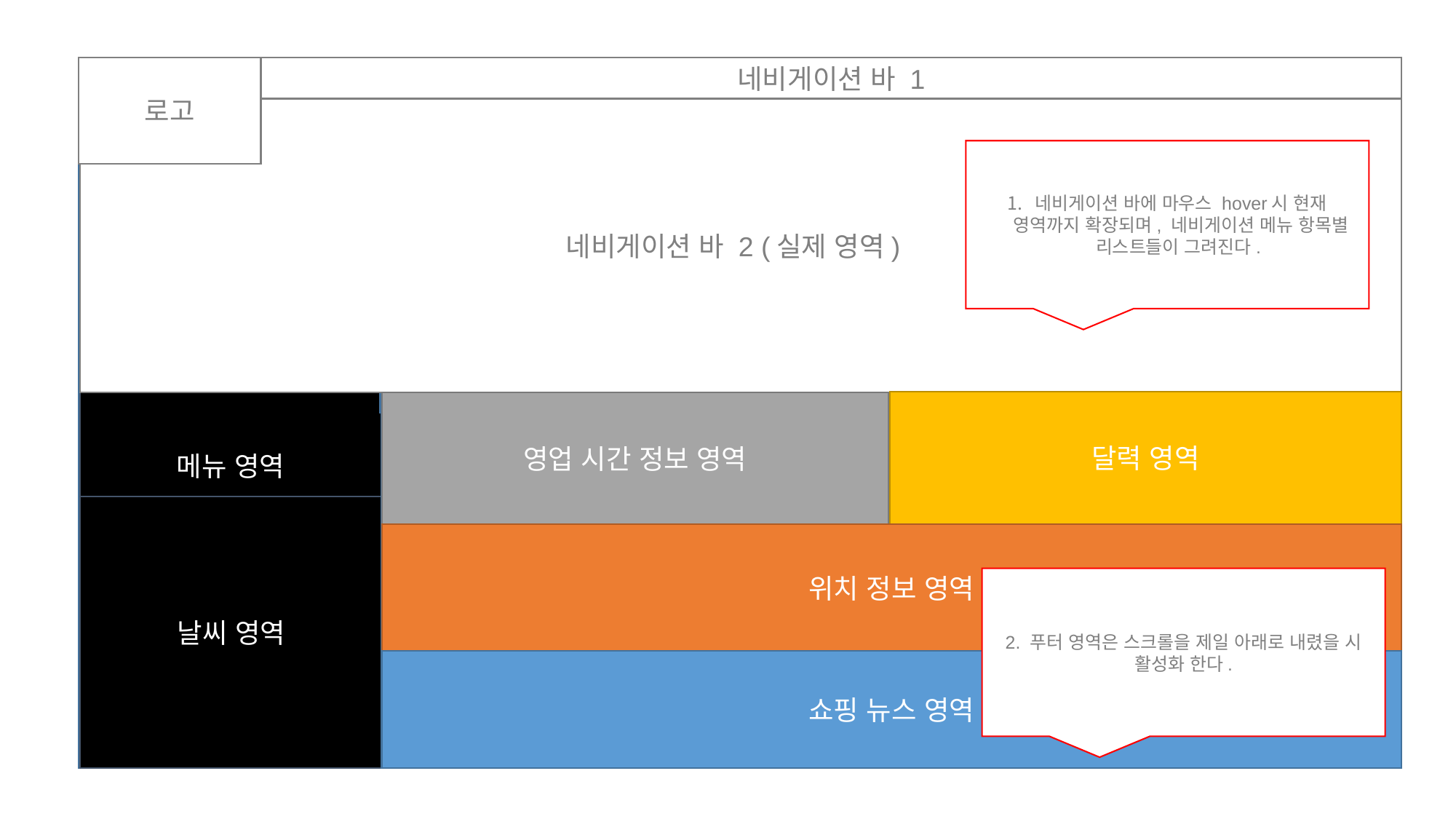

로고
네비게이션 바 1
네비게이션 바 2 (실제 영역)
메뉴 영역
지점 이미지
콘텐츠
날씨 영역
네비게이션 바에 마우스 hover시 현재 영역까지 확장되며, 네비게이션 메뉴 항목별 리스트들이 그려진다.
달력 영역
영업 시간 정보 영역
위치 정보 영역
쇼핑 뉴스 영역
2. 푸터 영역은 스크롤을 제일 아래로 내렸을 시 활성화 한다.